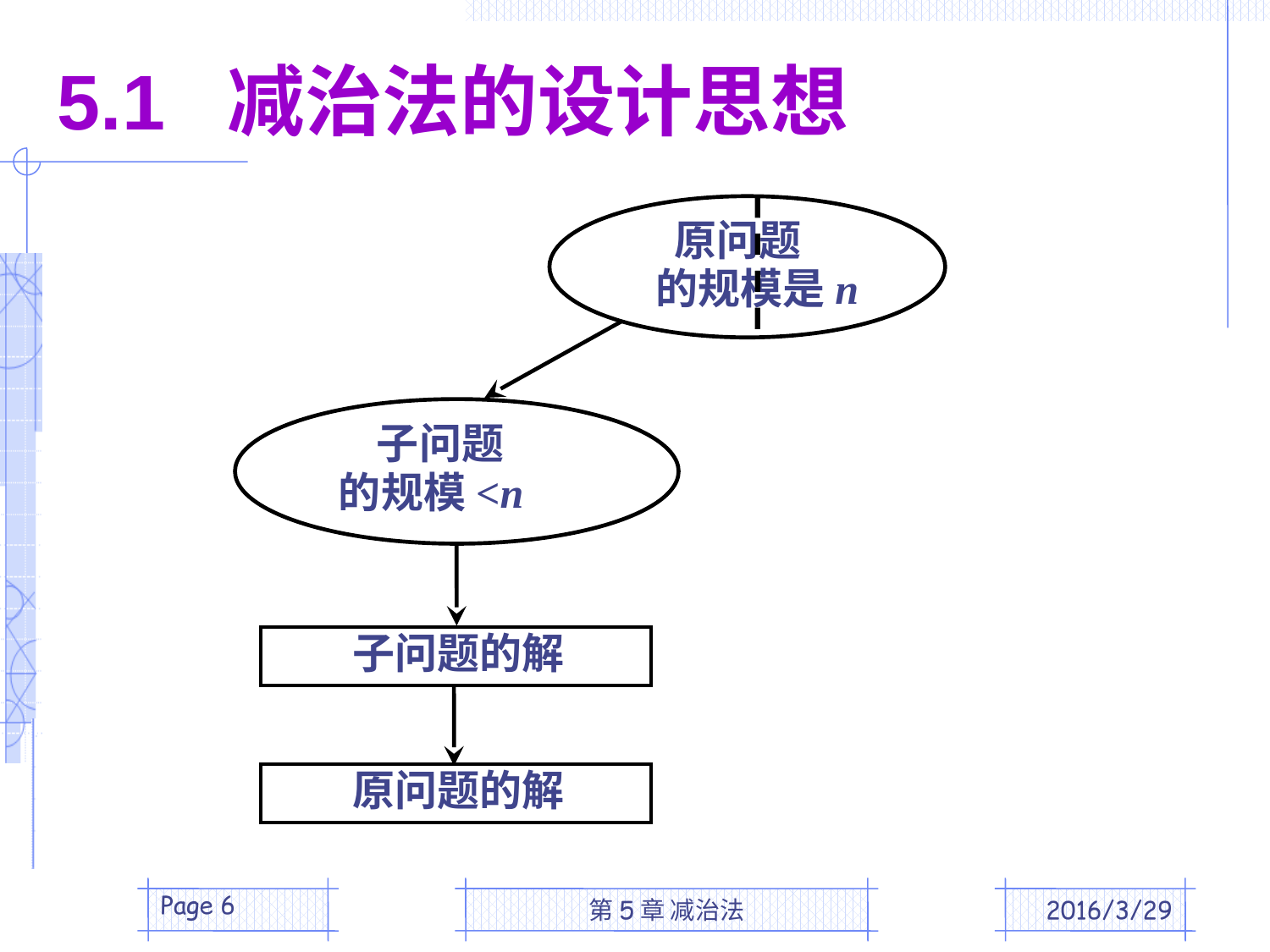

5.1  减治法的设计思想
      原问题
    的规模是n

       子问题
   的规模<n

        子问题的解

        原问题的解
Page 6
第5章 减治法
2016/3/29